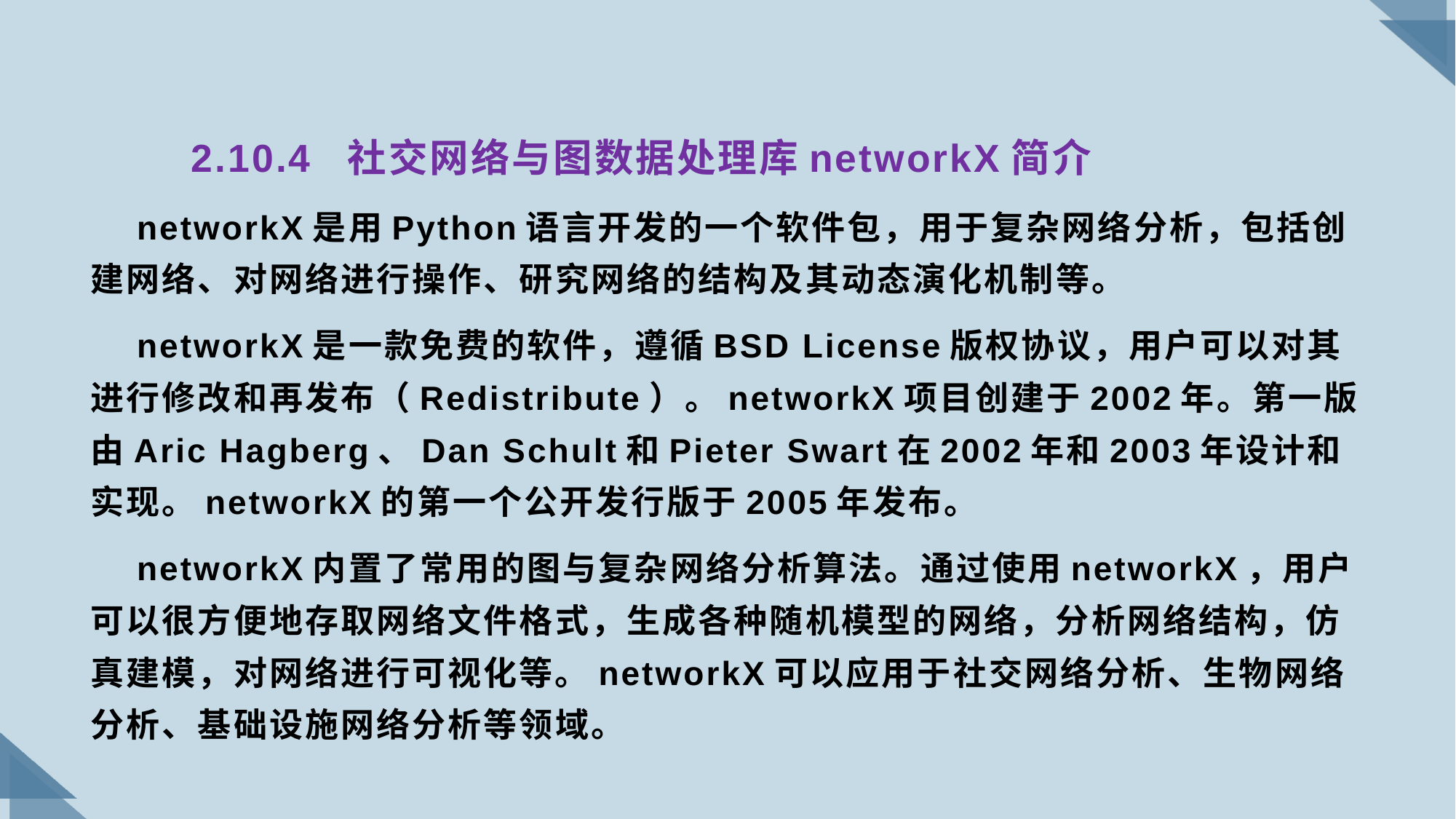

2.10.4  社交网络与图数据处理库networkX简介
    networkX是用Python语言开发的一个软件包，用于复杂网络分析，包括创建网络、对网络进行操作、研究网络的结构及其动态演化机制等。
    networkX是一款免费的软件，遵循BSD License版权协议，用户可以对其进行修改和再发布（Redistribute）。networkX项目创建于2002年。第一版由Aric Hagberg、Dan Schult和Pieter Swart在2002年和2003年设计和实现。networkX的第一个公开发行版于2005年发布。
    networkX内置了常用的图与复杂网络分析算法。通过使用networkX，用户可以很方便地存取网络文件格式，生成各种随机模型的网络，分析网络结构，仿真建模，对网络进行可视化等。networkX可以应用于社交网络分析、生物网络分析、基础设施网络分析等领域。